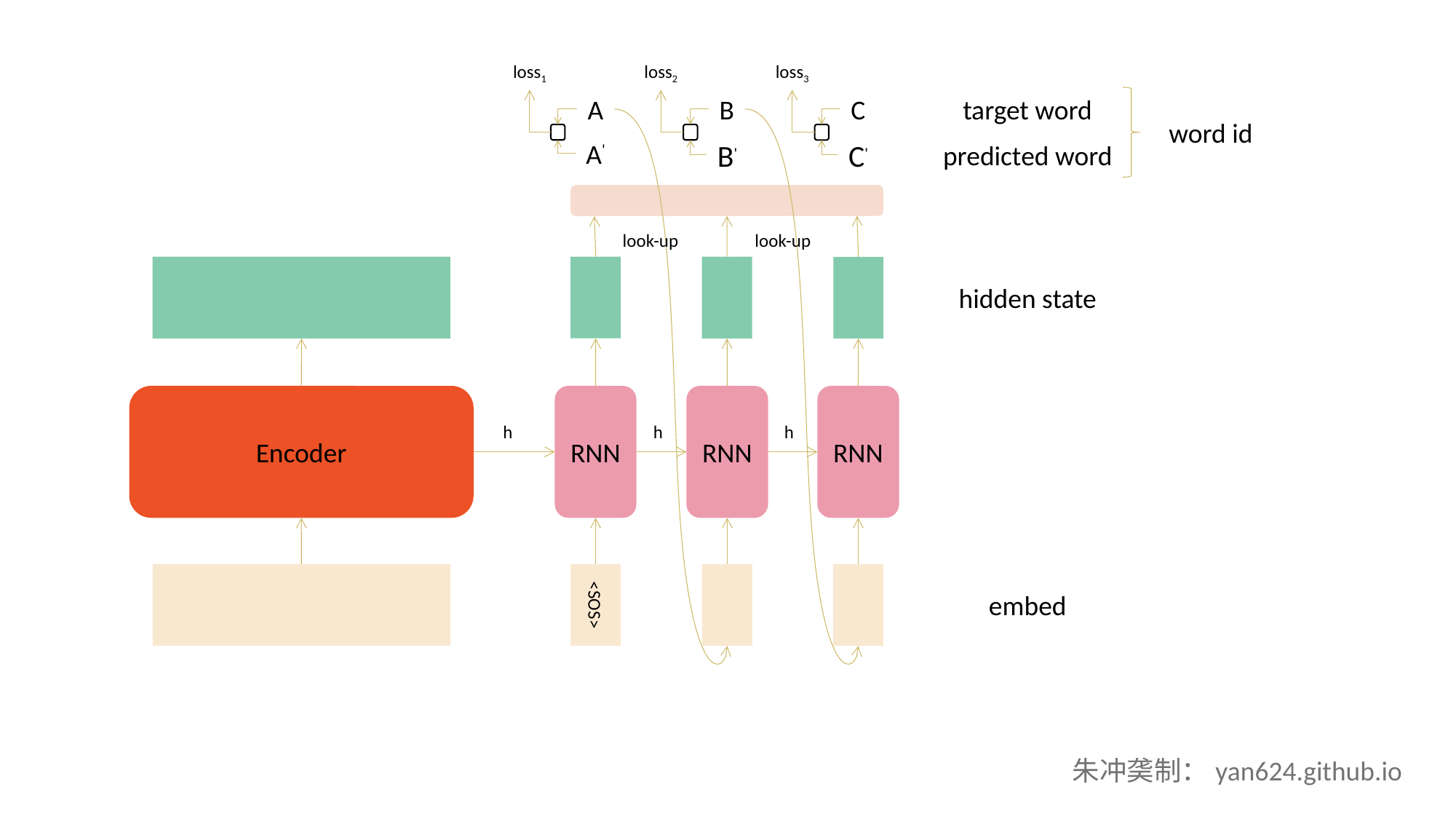

loss1
loss2
loss3
A
B
C
target word

word id

A'
B'
C'
predicted word

look-up
look-up

hidden state
Encoder
RNN
RNN
RNN
h
h
h

<SOS>

embed
朱冲䶮制：yan624.github.io